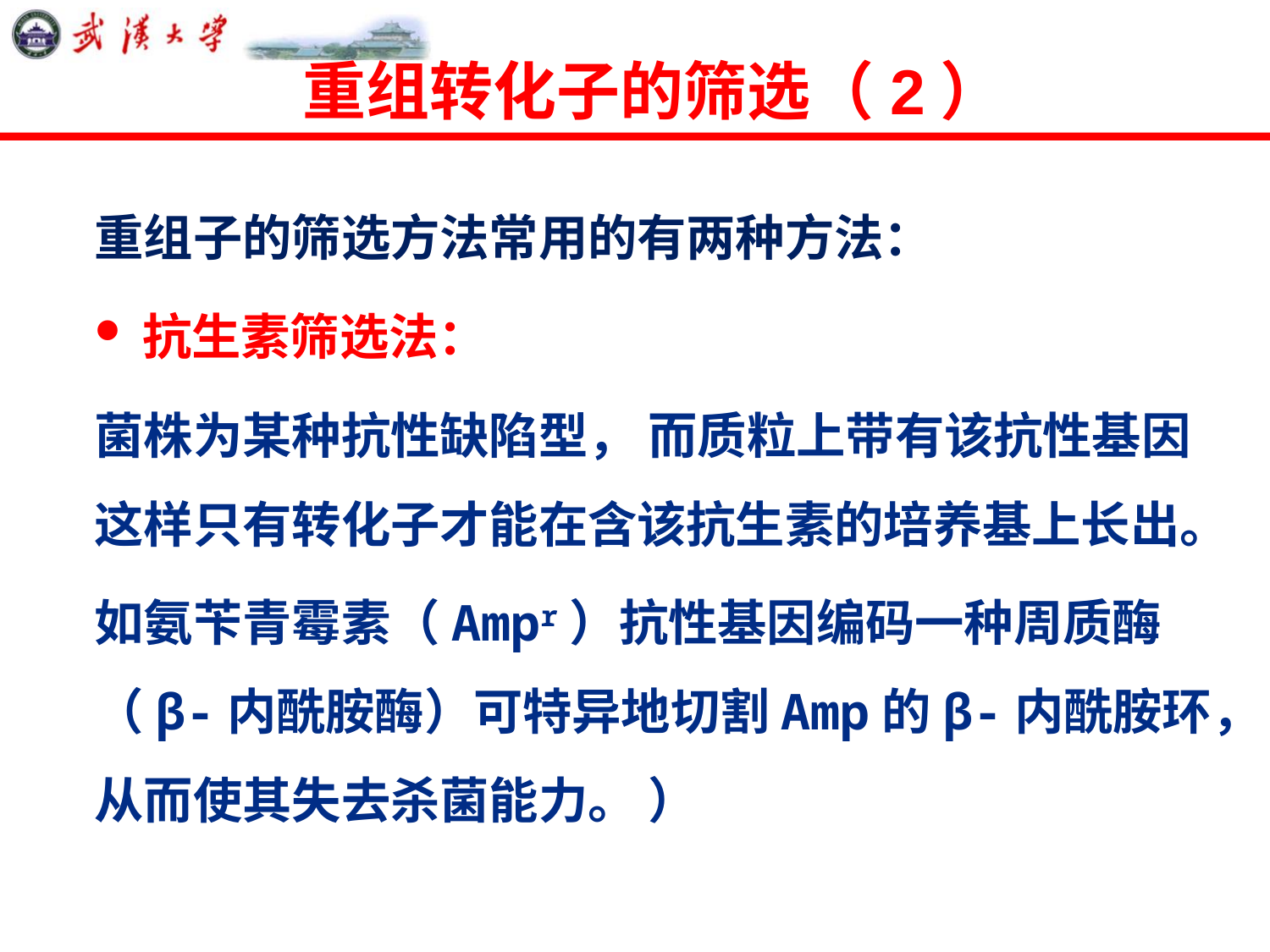

# 重组转化子的筛选（2）
重组子的筛选方法常用的有两种方法：
抗生素筛选法：
菌株为某种抗性缺陷型， 而质粒上带有该抗性基因这样只有转化子才能在含该抗生素的培养基上长出。
如氨苄青霉素（Ampr）抗性基因编码一种周质酶（β-内酰胺酶）可特异地切割Amp的β-内酰胺环，从而使其失去杀菌能力。 ）